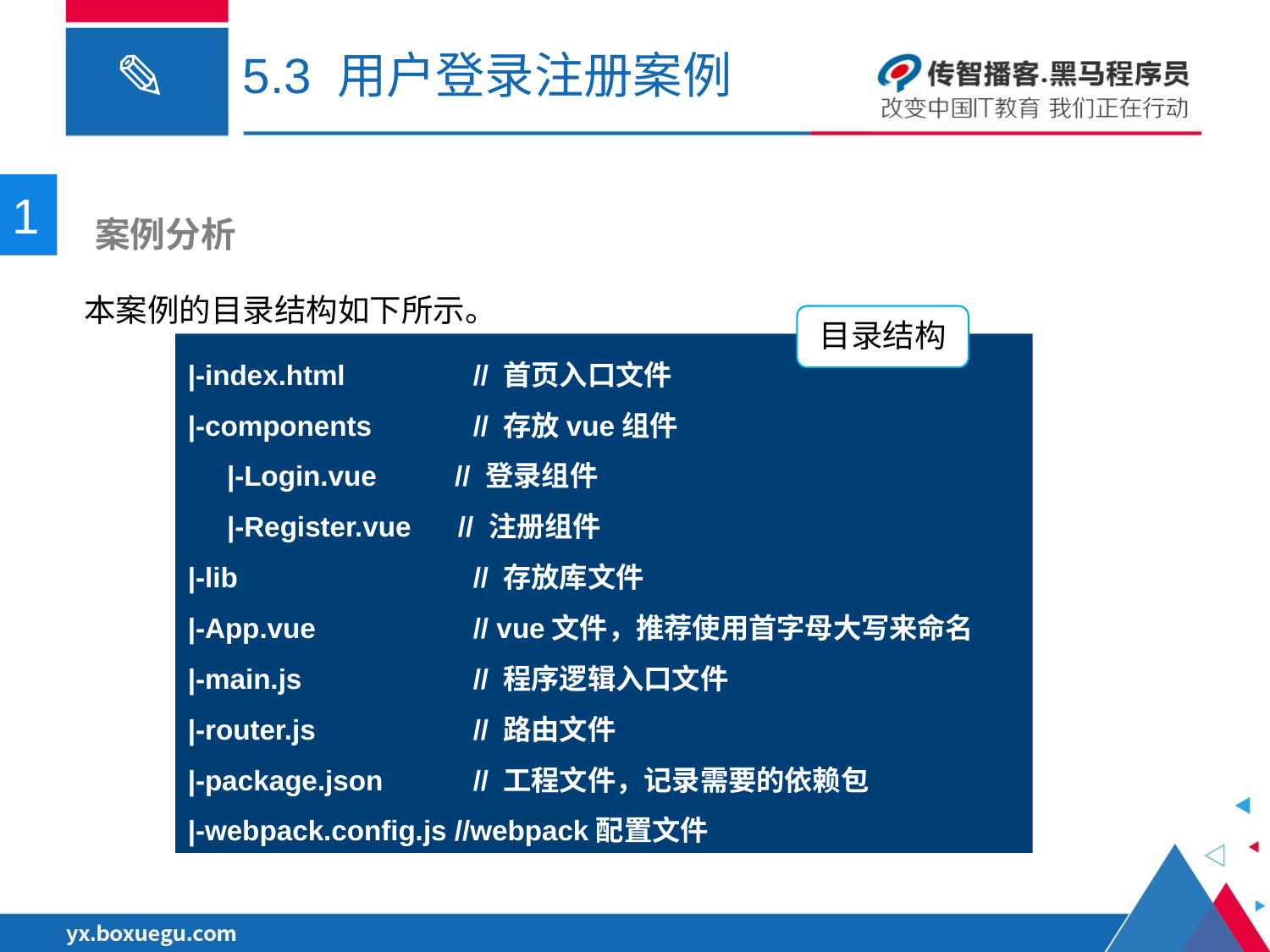

# 5.3 用户登录注册案例

1
  案例分析
本案例的目录结构如下所示。
目录结构
|-index.html       	    // 首页入口文件
|-components      	    // 存放vue组件
     |-Login.vue          // 登录组件
     |-Register.vue      // 注册组件
|-lib		    // 存放库文件
|-App.vue          	    // vue文件，推荐使用首字母大写来命名
|-main.js          	    // 程序逻辑入口文件
|-router.js        	    // 路由文件
|-package.json    	    // 工程文件，记录需要的依赖包
|-webpack.config.js //webpack配置文件